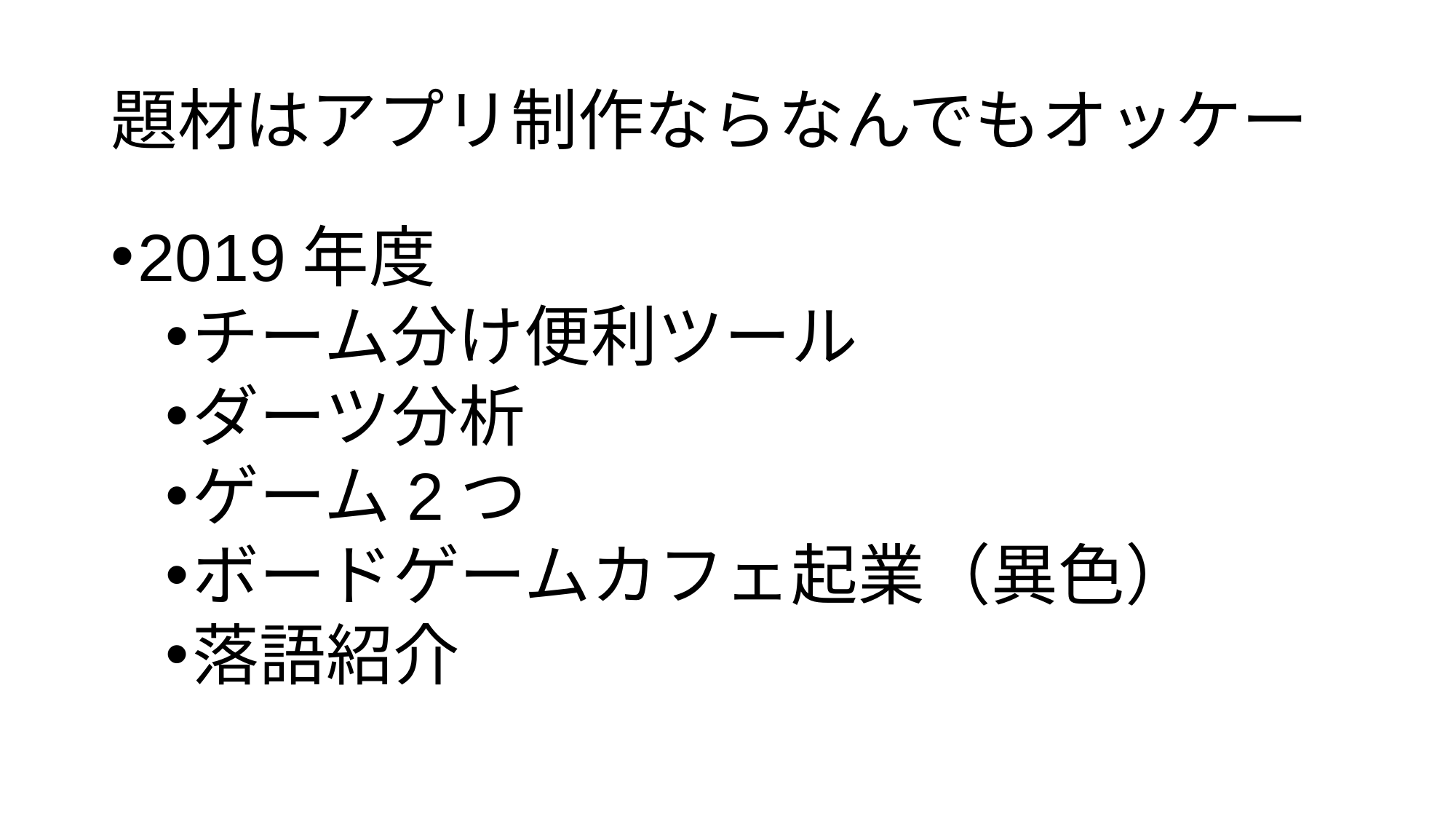

# 題材はアプリ制作ならなんでもオッケー
2019年度
チーム分け便利ツール
ダーツ分析
ゲーム2つ
ボードゲームカフェ起業（異色）
落語紹介